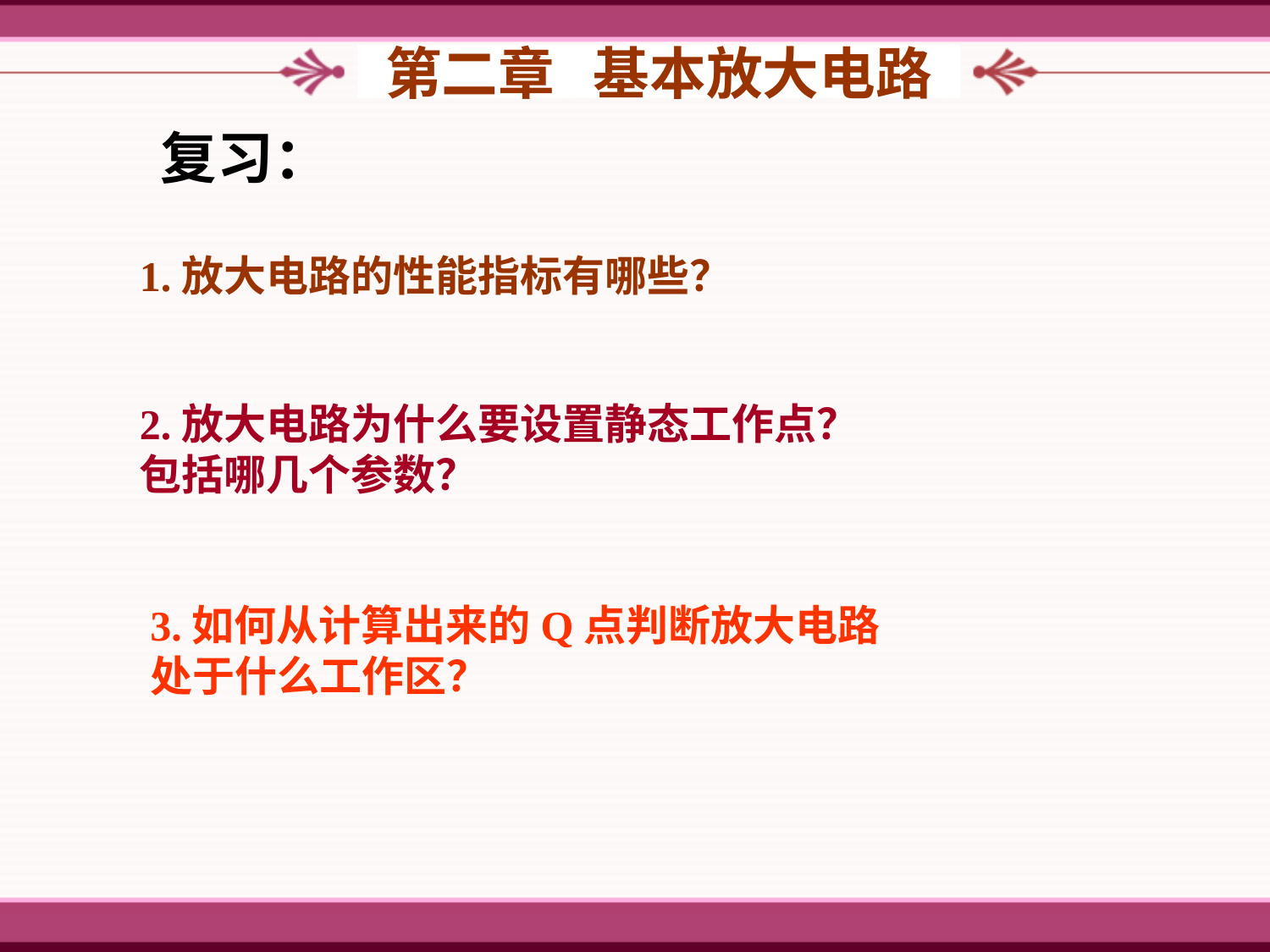

第二章   基本放大电路
复习：
1.放大电路的性能指标有哪些？
2.放大电路为什么要设置静态工作点？包括哪几个参数？
3.如何从计算出来的Q点判断放大电路处于什么工作区？